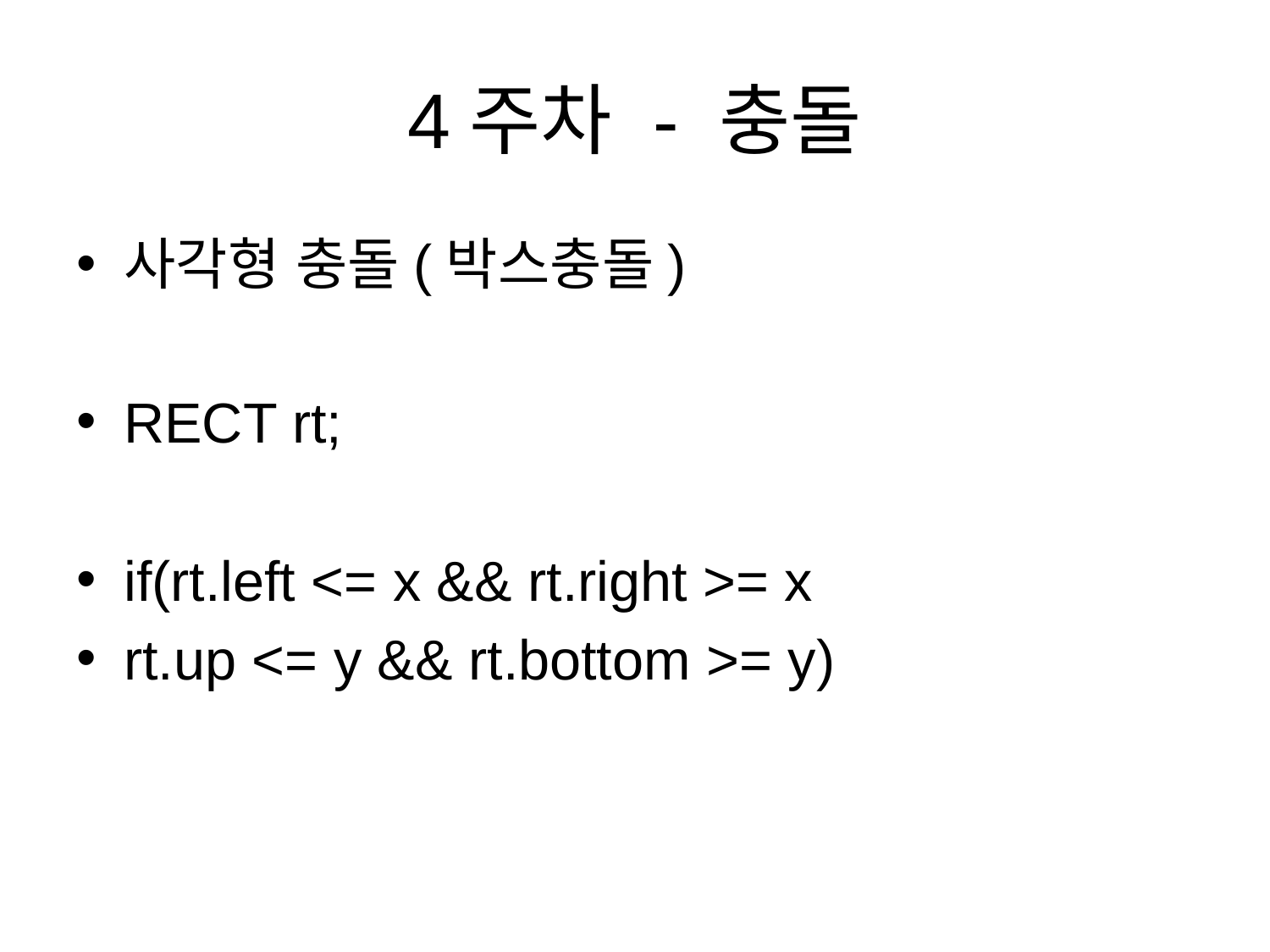

# 4주차 - 충돌
사각형 충돌(박스충돌)

RECT rt;

if(rt.left <= x && rt.right >= x
rt.up <= y && rt.bottom >= y)